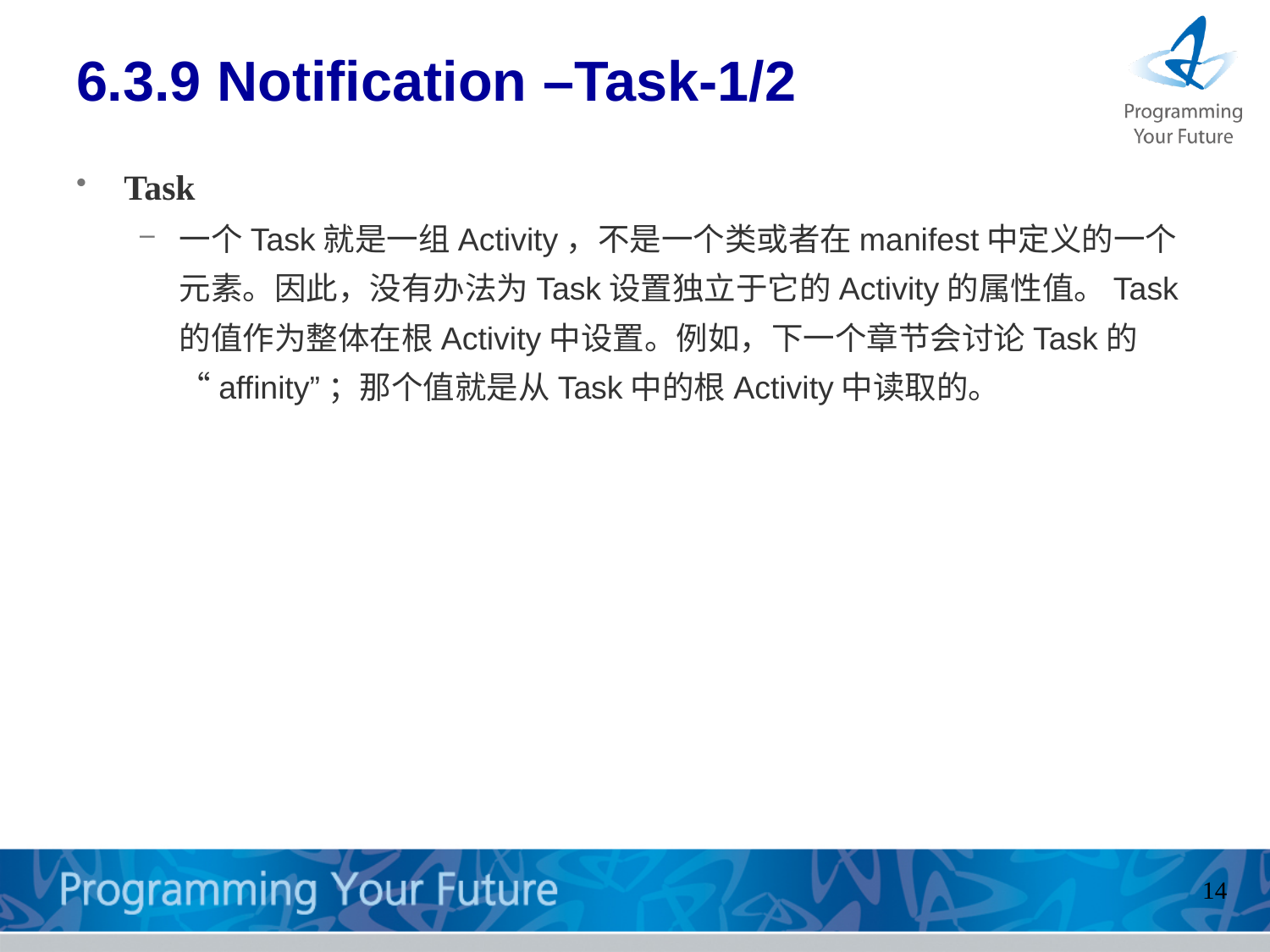

# 6.3.9 Notification –Task-1/2
Task
一个Task就是一组Activity，不是一个类或者在manifest中定义的一个元素。因此，没有办法为Task设置独立于它的Activity的属性值。Task的值作为整体在根Activity中设置。例如，下一个章节会讨论Task的“affinity”；那个值就是从Task中的根Activity中读取的。